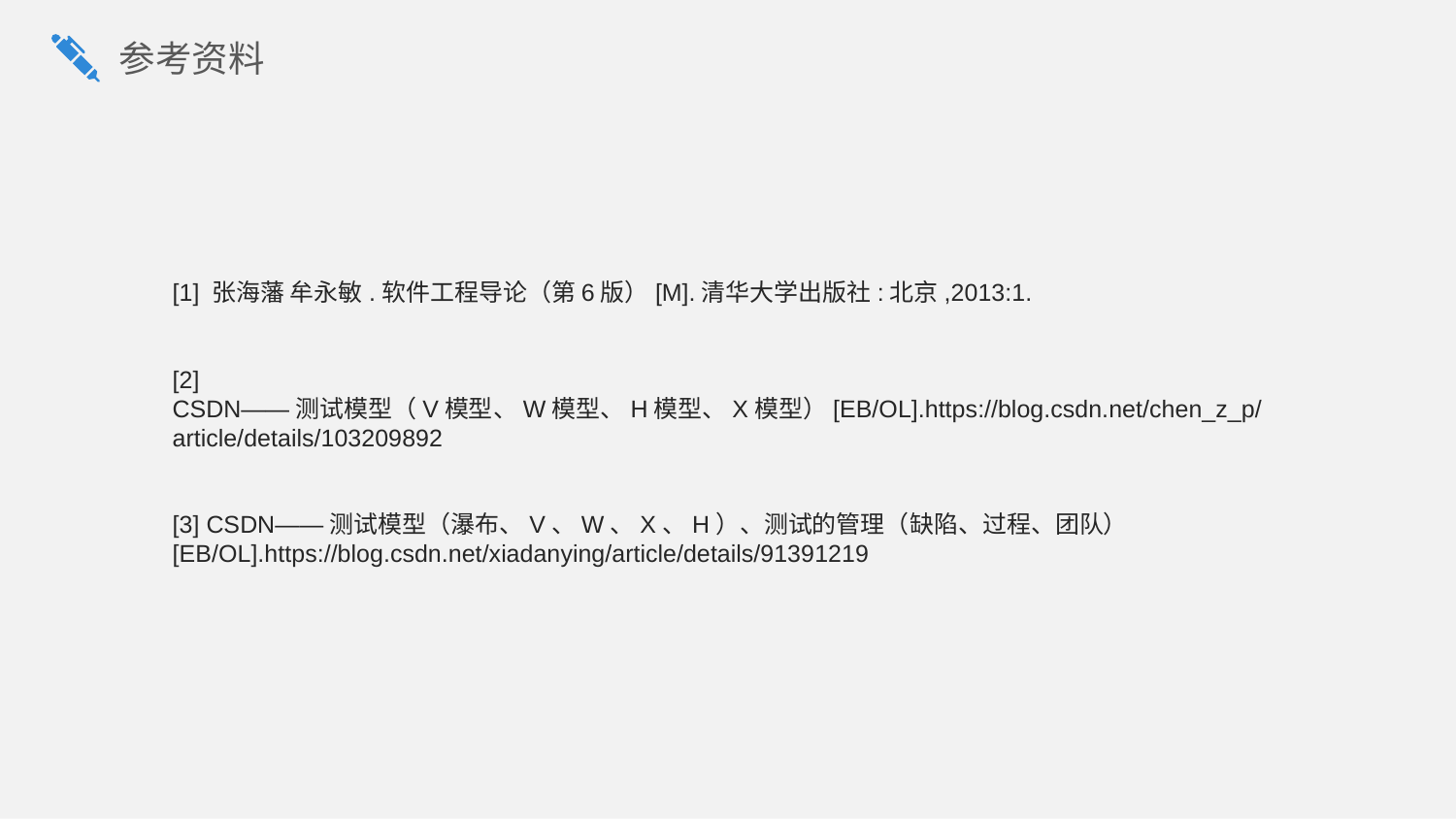

参考资料
[1] 张海藩 牟永敏.软件工程导论（第6版）[M].清华大学出版社:北京,2013:1.

[2] CSDN——测试模型（V模型、W模型、H模型、X模型）[EB/OL].https://blog.csdn.net/chen_z_p/article/details/103209892

[3] CSDN——测试模型（瀑布、V、W、X、H）、测试的管理（缺陷、过程、团队）
[EB/OL].https://blog.csdn.net/xiadanying/article/details/91391219